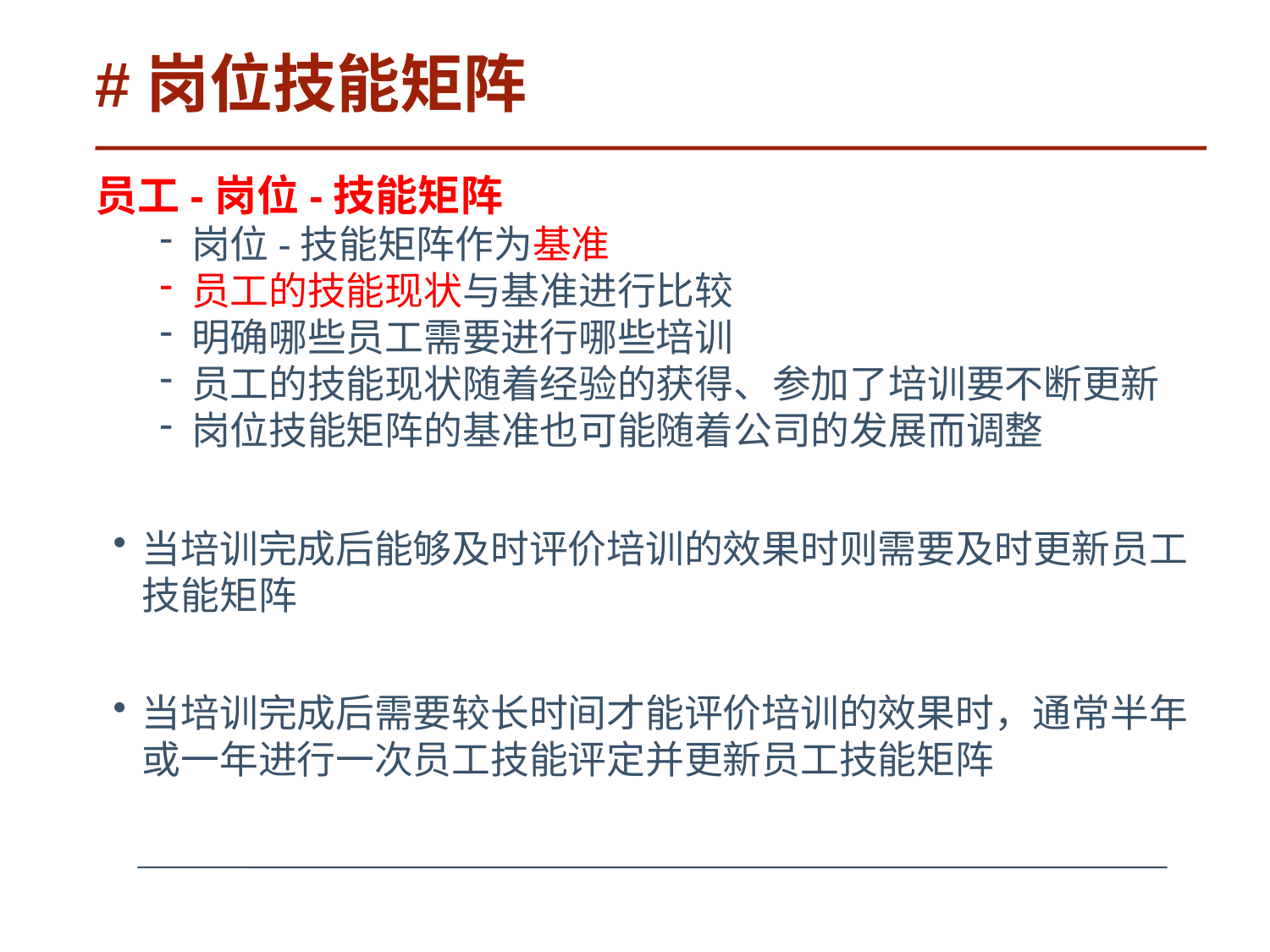

# #岗位技能矩阵
员工-岗位-技能矩阵
岗位-技能矩阵作为基准
员工的技能现状与基准进行比较
明确哪些员工需要进行哪些培训
员工的技能现状随着经验的获得、参加了培训要不断更新
岗位技能矩阵的基准也可能随着公司的发展而调整

当培训完成后能够及时评价培训的效果时则需要及时更新员工技能矩阵

当培训完成后需要较长时间才能评价培训的效果时，通常半年或一年进行一次员工技能评定并更新员工技能矩阵